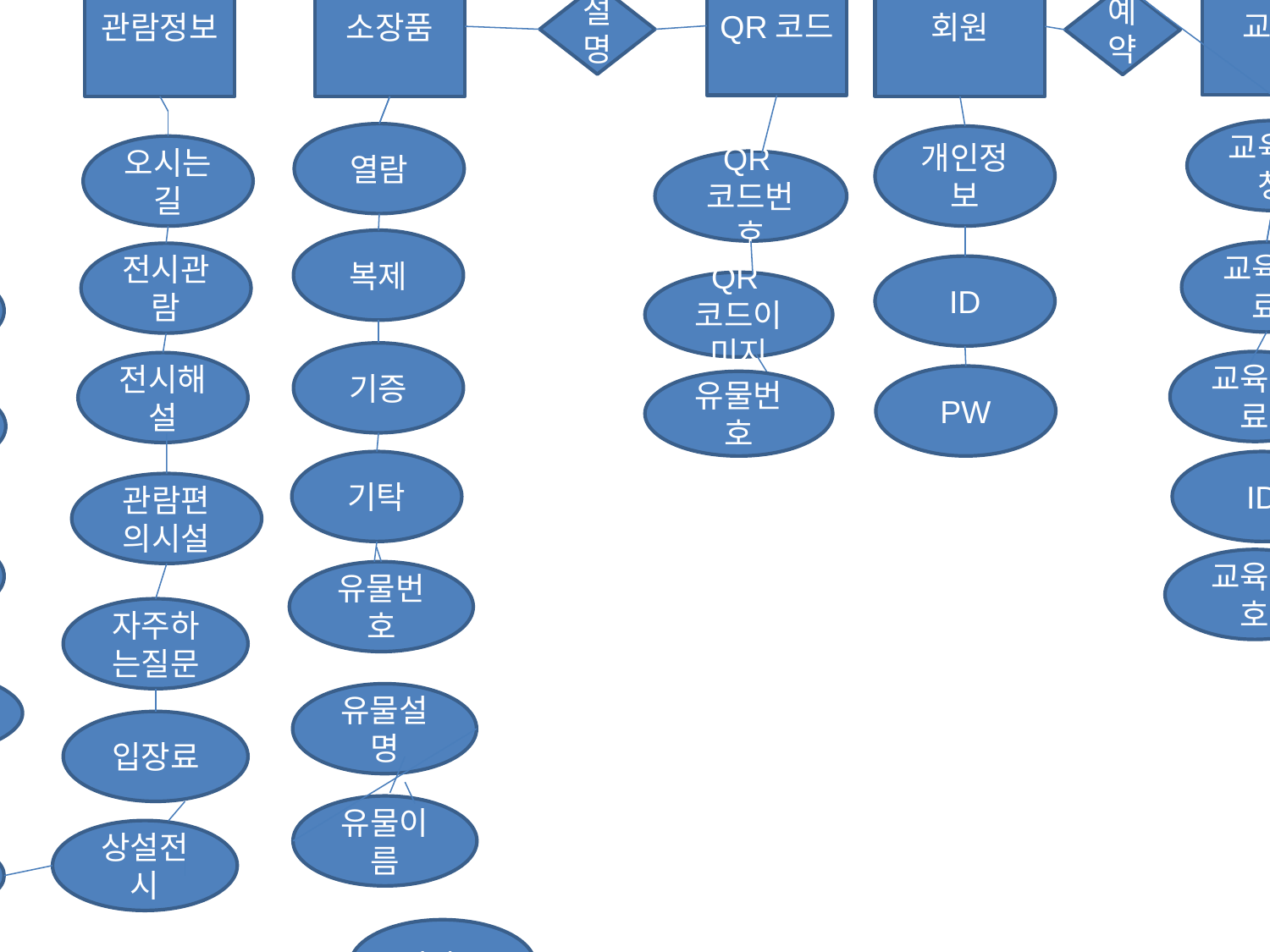

교육
박물관소개
관람정보
소장품
QR코드
회원
설명
예약
교육신청
열람
개인정보
오시는 길
QR코드번호
인사말
복제
교육자료
전시관람
ID
조직 및 업무
QR코드이미지
기증
교육자료
전시해설
PW
유물번호
시설소개
기탁
ID
관람편의시설
수장고
교육번호
유물번호
자주하는질문
박물관관련자료
유물설명
입장료
유물이름
상설전시
이용시간
입장료